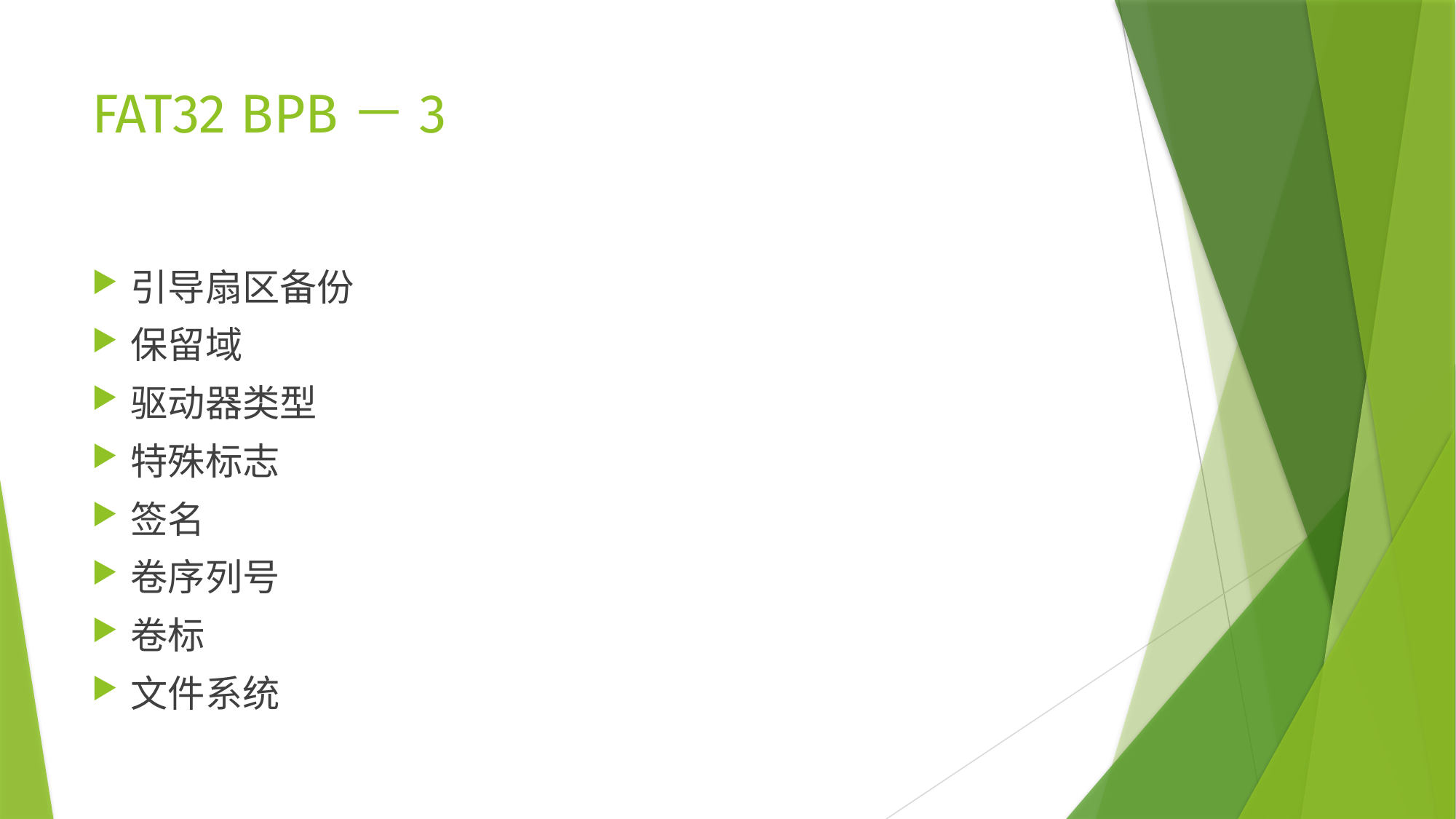

# FAT32 BPB－3
引导扇区备份
保留域
驱动器类型
特殊标志
签名
卷序列号
卷标
文件系统